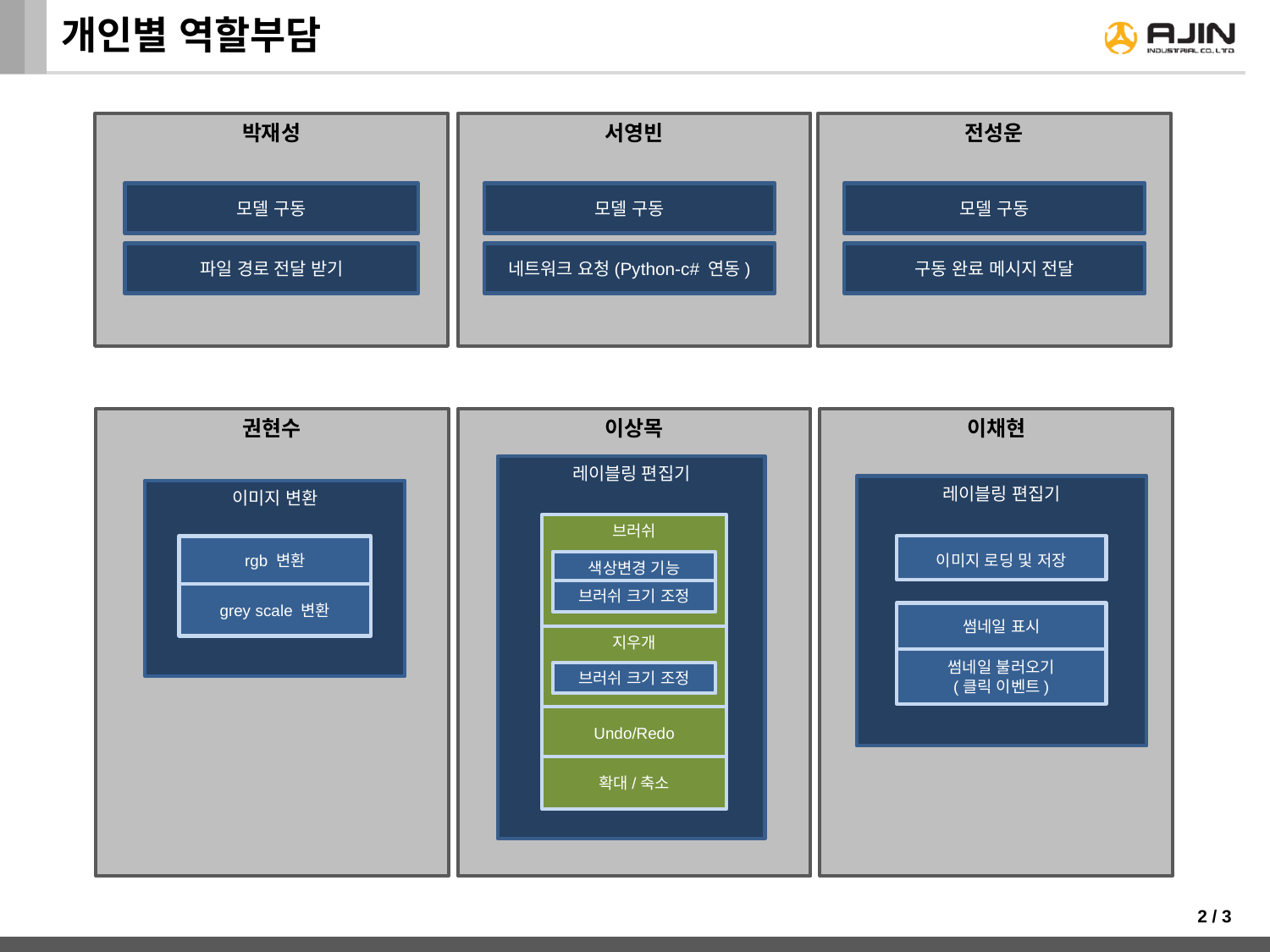

# 개인별 역할부담
박재성

서영빈

전성운

모델 구동
모델 구동
모델 구동
파일 경로 전달 받기
네트워크 요청(Python-c# 연동)
구동 완료 메시지 전달
권현수

이상목

이채현

레이블링 편집기
레이블링 편집기
이미지 변환
브러쉬

색상변경 기능
브러쉬 크기 조정
지우개

브러쉬 크기 조정
Undo/Redo
확대/축소

이미지 로딩 및 저장

rgb 변환
grey scale 변환
썸네일 표시
썸네일 불러오기
(클릭 이벤트)
2 / 3